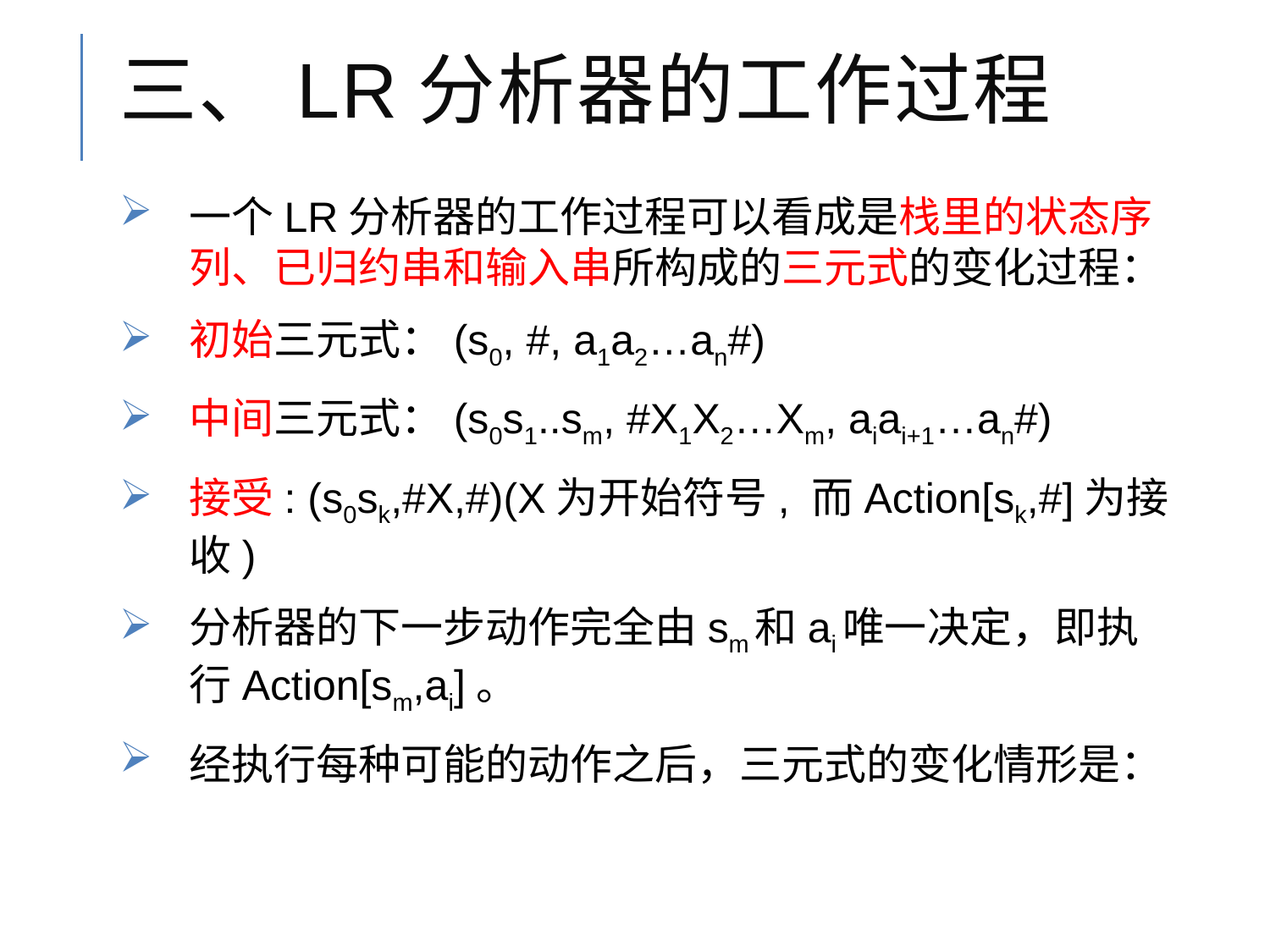

# 三、LR分析器的工作过程
一个LR分析器的工作过程可以看成是栈里的状态序列、已归约串和输入串所构成的三元式的变化过程：
初始三元式：(s0, #, a1a2…an#)
中间三元式：(s0s1..sm, #X1X2…Xm, aiai+1…an#)
接受: (s0sk,#X,#)(X为开始符号, 而Action[sk,#]为接收)
分析器的下一步动作完全由sm和ai唯一决定，即执行Action[sm,ai]。
经执行每种可能的动作之后，三元式的变化情形是：
16